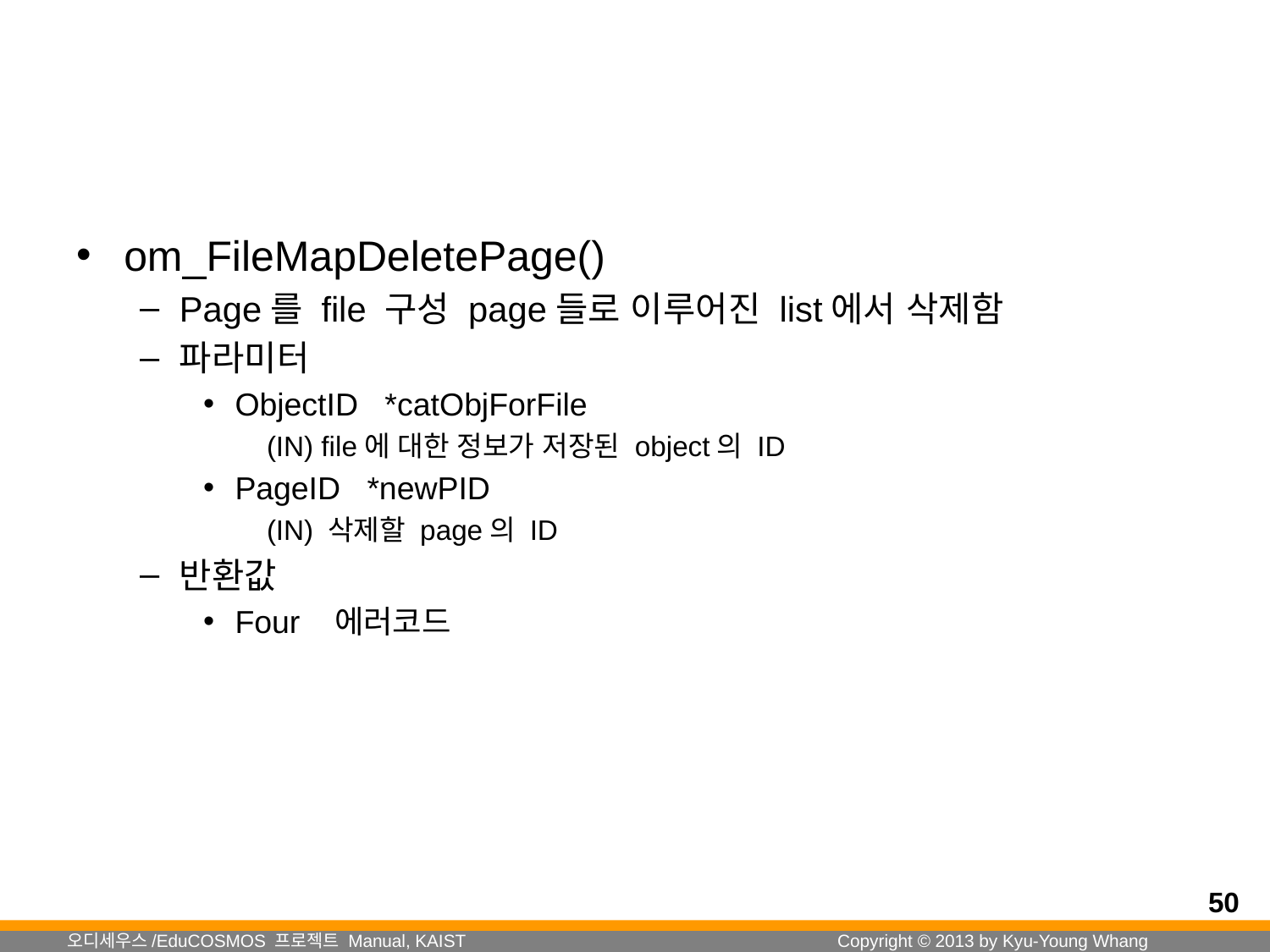

#
om_FileMapDeletePage()
Page를 file 구성 page들로 이루어진 list에서 삭제함
파라미터
ObjectID   *catObjForFile
(IN) file에 대한 정보가 저장된 object의 ID
PageID   *newPID
(IN) 삭제할 page의 ID
반환값
Four   에러코드